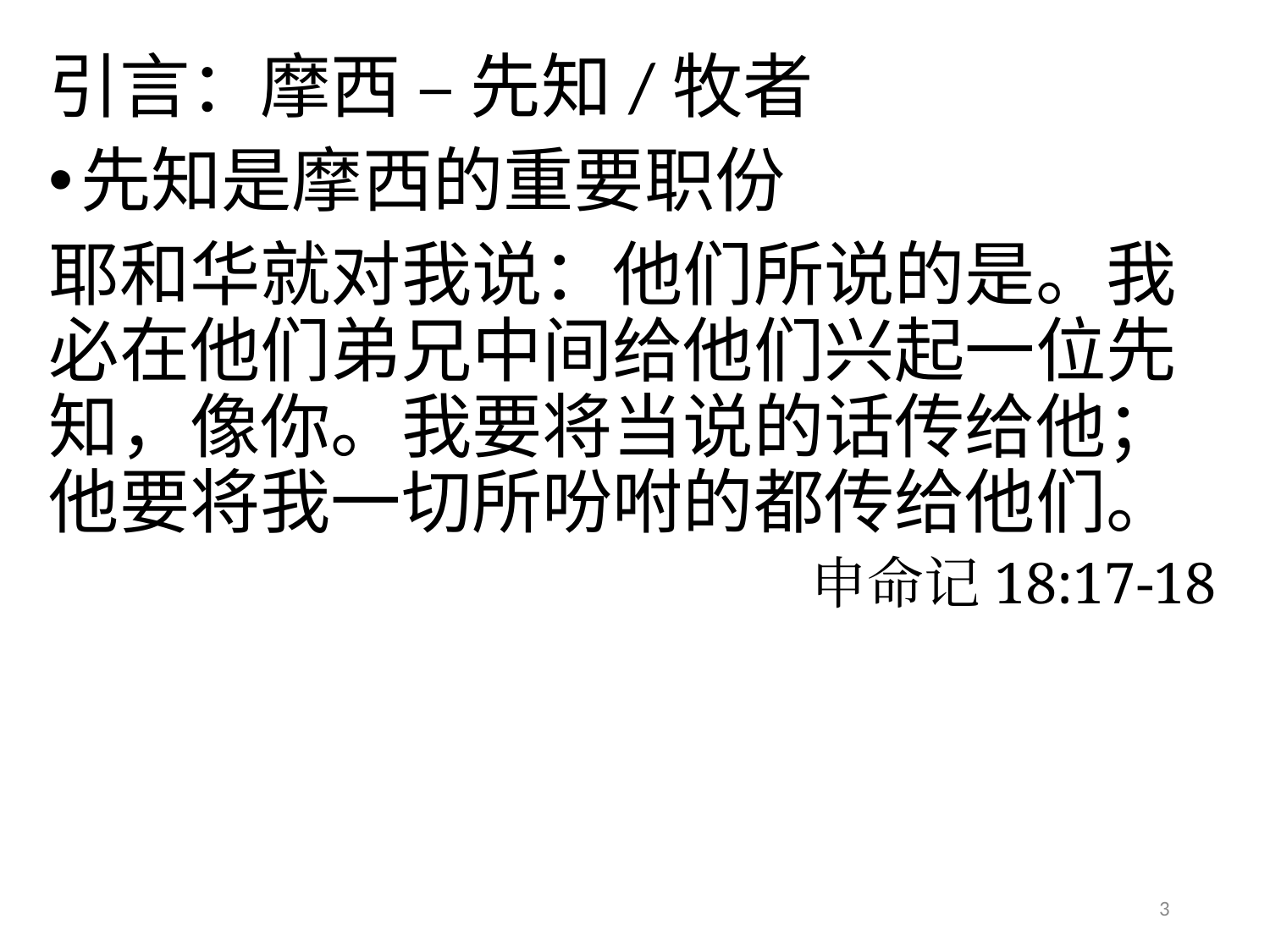

# 引言：摩西 – 先知/牧者
先知是摩西的重要职份
耶和华就对我说：他们所说的是。我必在他们弟兄中间给他们兴起一位先知，像你。我要将当说的话传给他；他要将我一切所吩咐的都传给他们。							申命记18:17-18

3